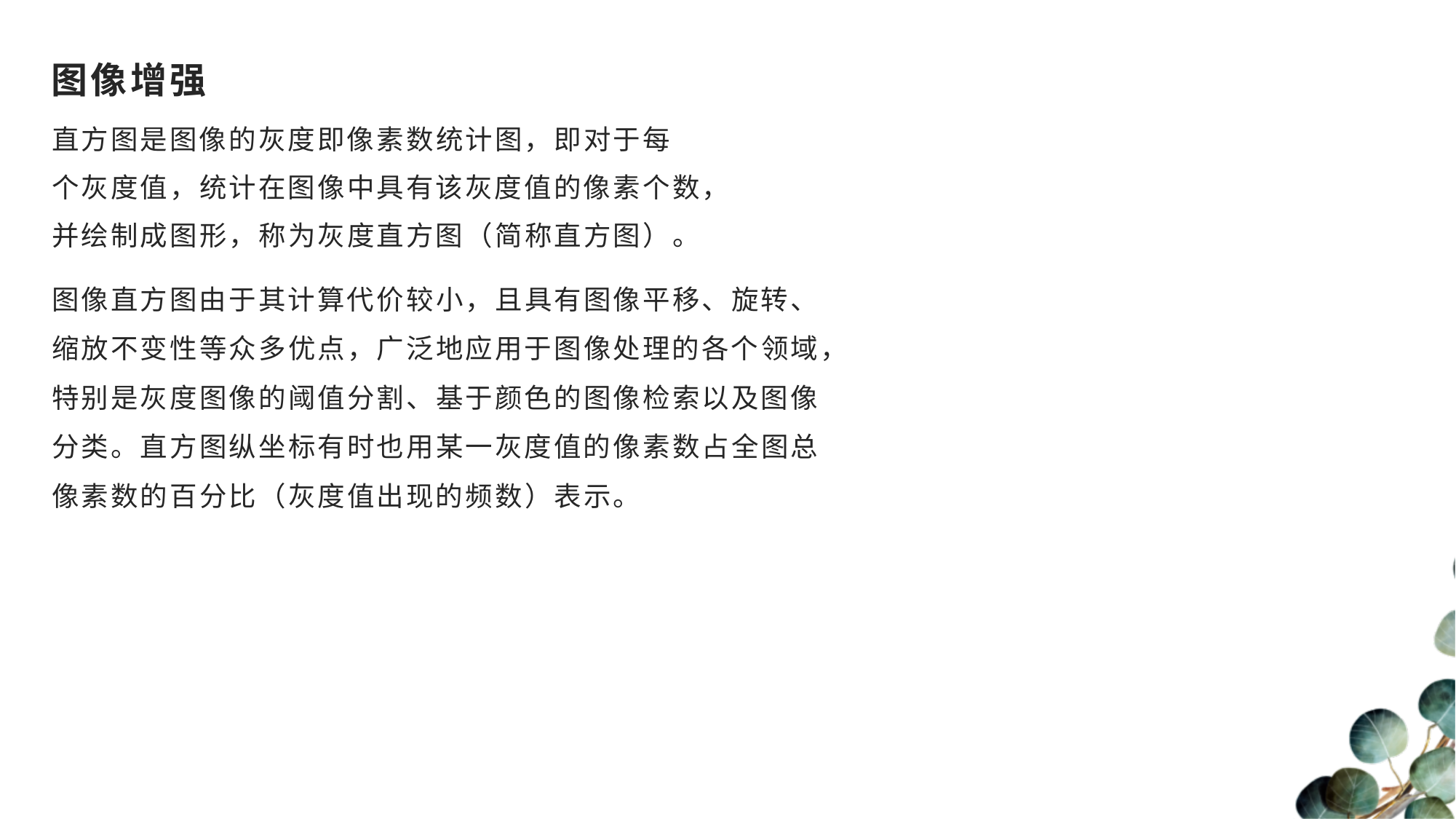

# 图像增强
直方图是图像的灰度即像素数统计图，即对于每
个灰度值，统计在图像中具有该灰度值的像素个数，
并绘制成图形，称为灰度直方图（简称直方图）。
图像直方图由于其计算代价较小，且具有图像平移、旋转、缩放不变性等众多优点，广泛地应用于图像处理的各个领域，特别是灰度图像的阈值分割、基于颜色的图像检索以及图像分类。直方图纵坐标有时也用某一灰度值的像素数占全图总像素数的百分比（灰度值出现的频数）表示。